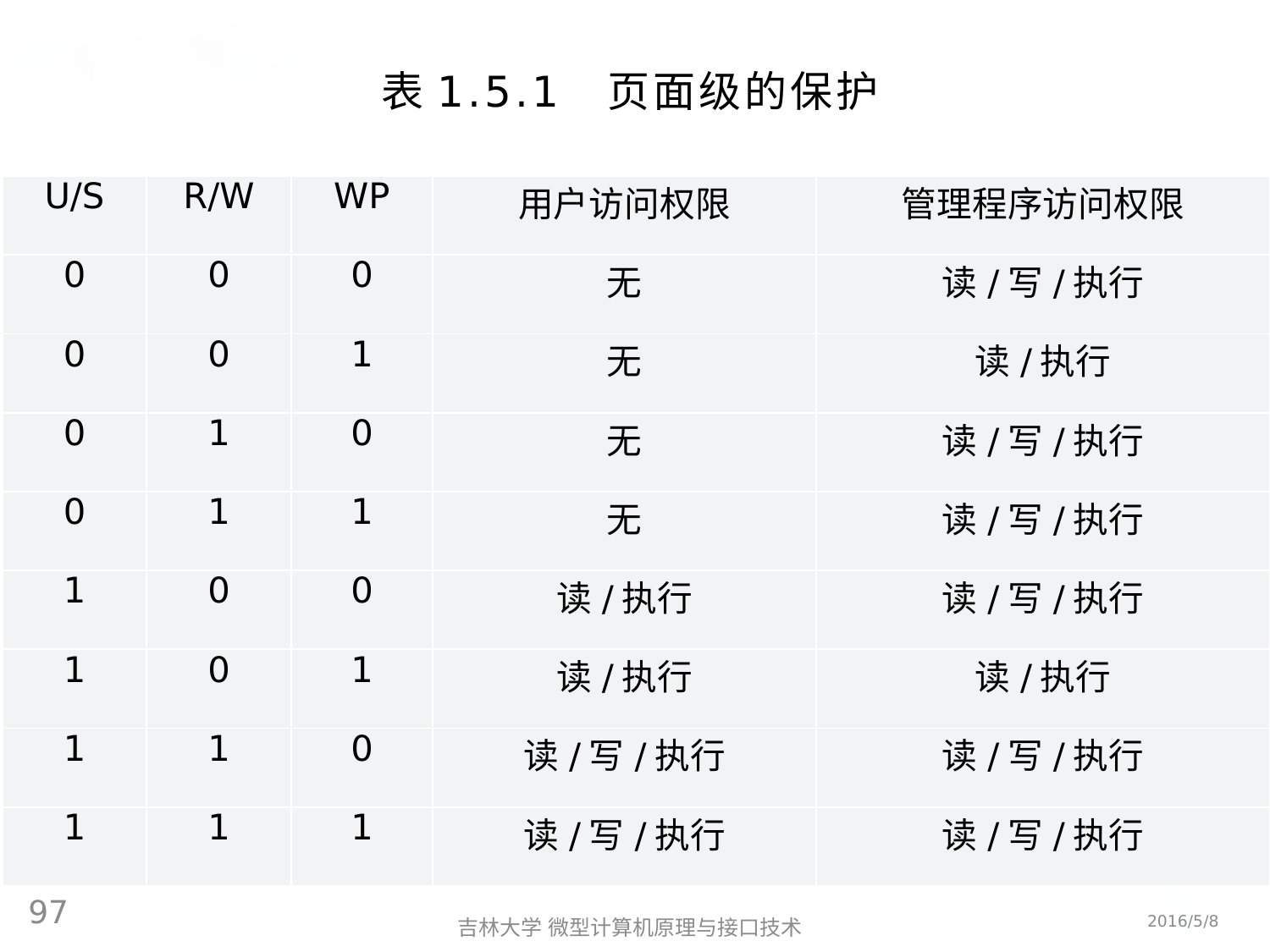

# 表1.5.1  页面级的保护
| U/S | R/W | WP | 用户访问权限 | 管理程序访问权限 |
| --- | --- | --- | --- | --- |
| 0 | 0 | 0 | 无 | 读/写/执行 |
| 0 | 0 | 1 | 无 | 读/执行 |
| 0 | 1 | 0 | 无 | 读/写/执行 |
| 0 | 1 | 1 | 无 | 读/写/执行 |
| 1 | 0 | 0 | 读/执行 | 读/写/执行 |
| 1 | 0 | 1 | 读/执行 | 读/执行 |
| 1 | 1 | 0 | 读/写/执行 | 读/写/执行 |
| 1 | 1 | 1 | 读/写/执行 | 读/写/执行 |
97
2016/5/8
吉林大学 微型计算机原理与接口技术